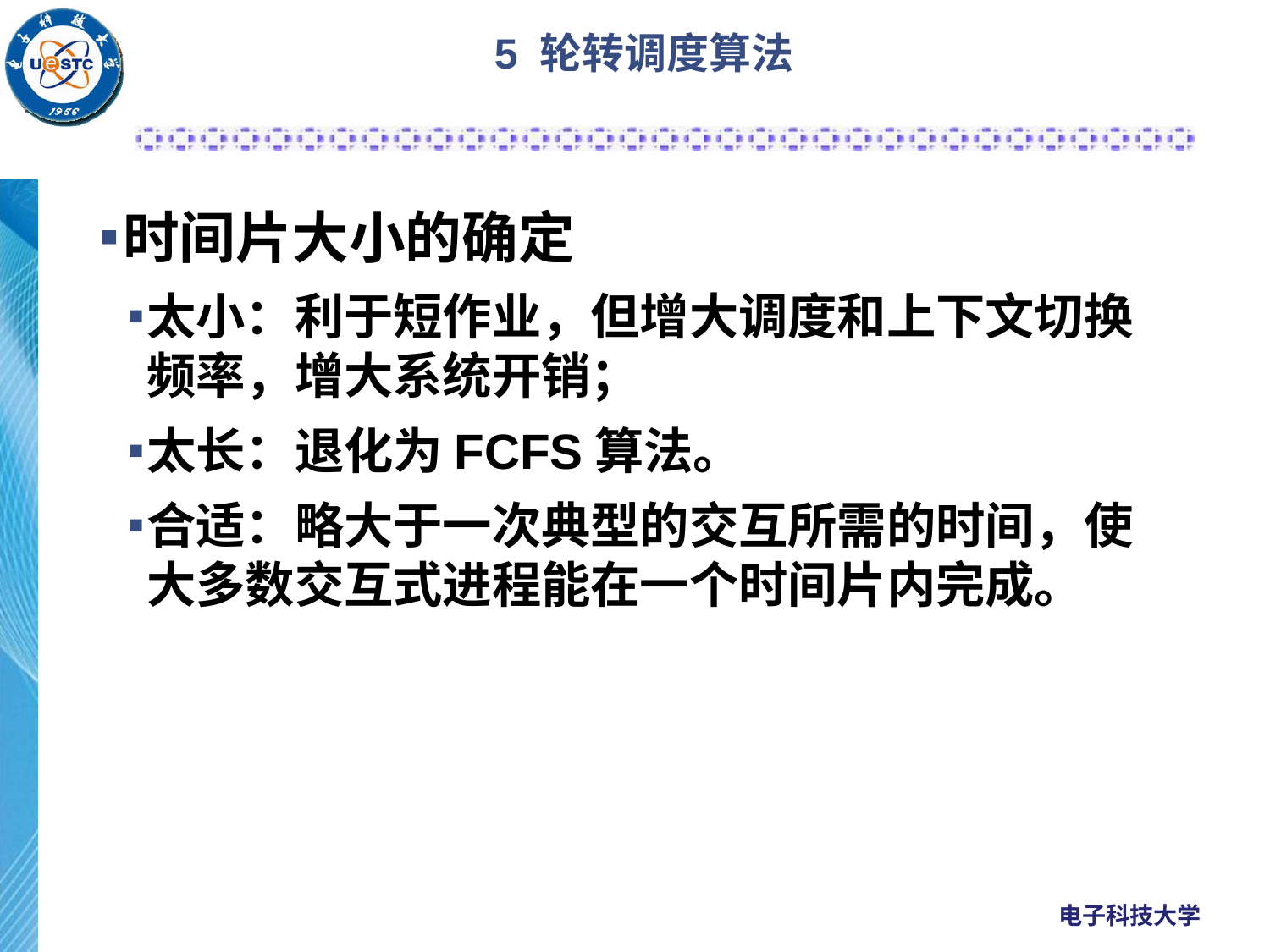

# 5 轮转调度算法
时间片大小的确定
太小：利于短作业，但增大调度和上下文切换频率，增大系统开销；
太长：退化为FCFS算法。
合适：略大于一次典型的交互所需的时间，使大多数交互式进程能在一个时间片内完成。